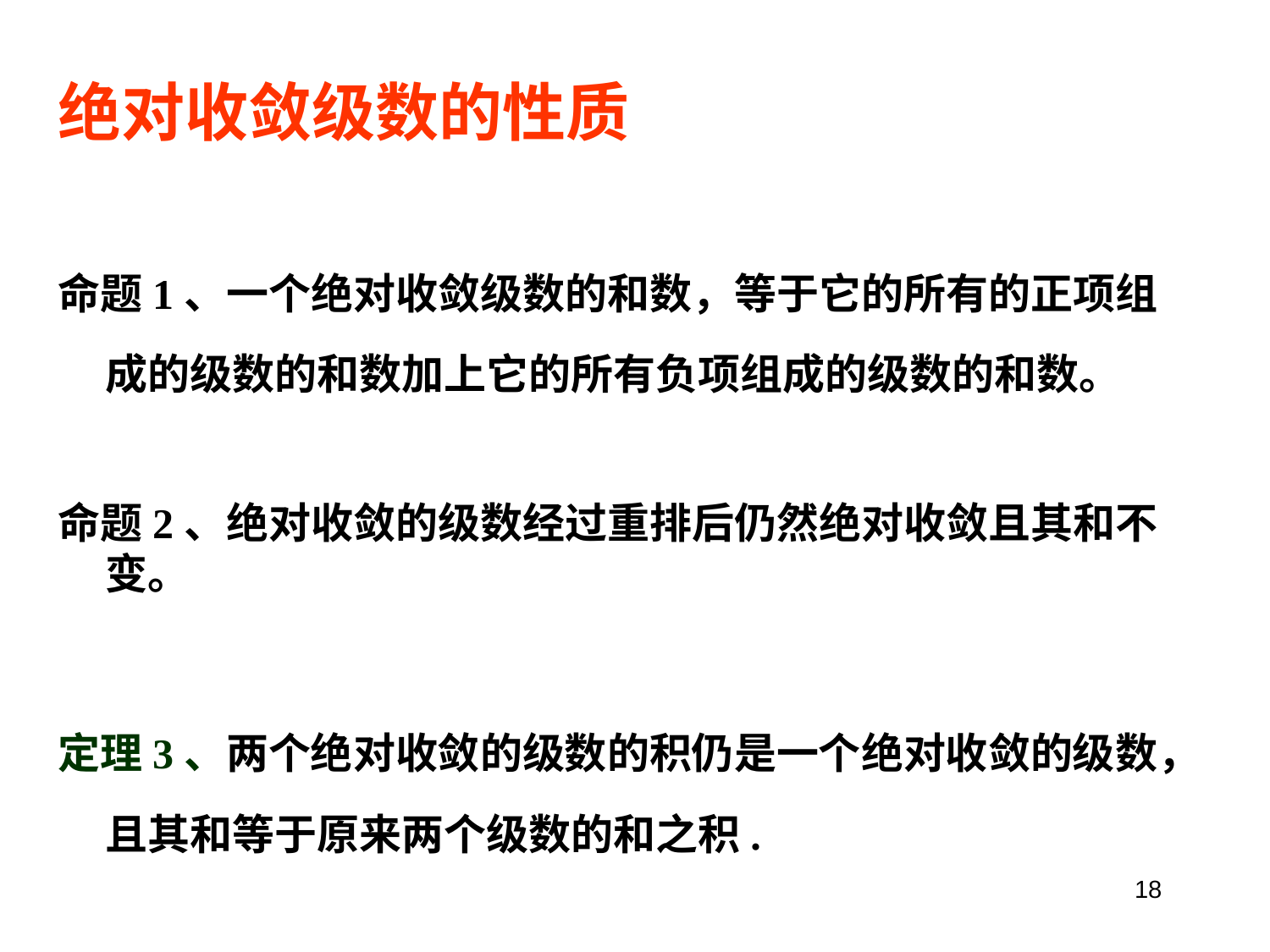

绝对收敛级数的性质

命题1、一个绝对收敛级数的和数，等于它的所有的正项组成的级数的和数加上它的所有负项组成的级数的和数。

命题2、绝对收敛的级数经过重排后仍然绝对收敛且其和不变。

定理3、两个绝对收敛的级数的积仍是一个绝对收敛的级数，且其和等于原来两个级数的和之积.

18